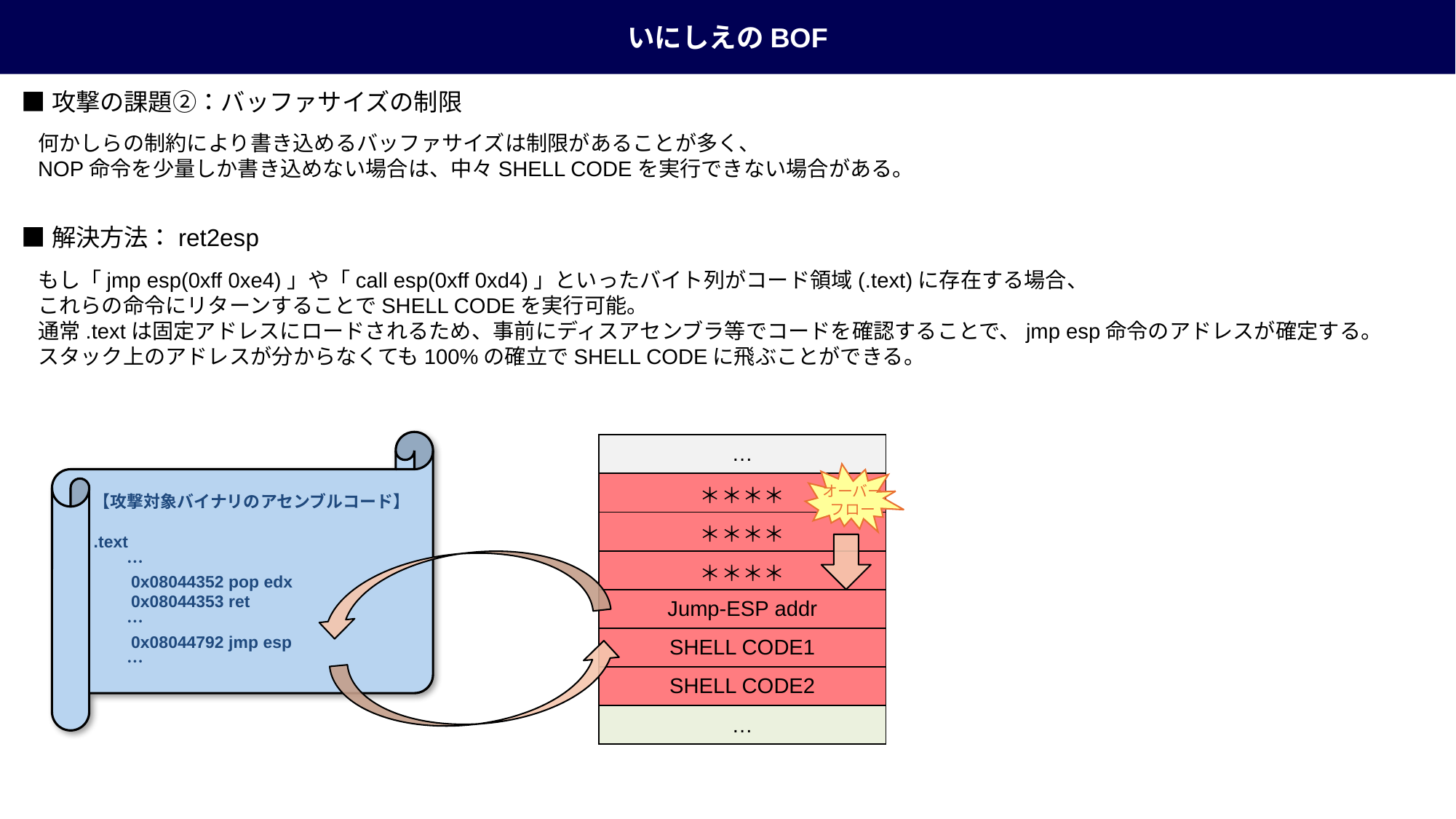

いにしえのBOF
■攻撃の課題②：バッファサイズの制限
何かしらの制約により書き込めるバッファサイズは制限があることが多く、
NOP命令を少量しか書き込めない場合は、中々SHELL CODEを実行できない場合がある。
■解決方法：ret2esp
もし「jmp esp(0xff 0xe4)」や「call esp(0xff 0xd4)」といったバイト列がコード領域(.text)に存在する場合、
これらの命令にリターンすることでSHELL CODEを実行可能。
通常.textは固定アドレスにロードされるため、事前にディスアセンブラ等でコードを確認することで、jmp esp命令のアドレスが確定する。
スタック上のアドレスが分からなくても100%の確立でSHELL CODEに飛ぶことができる。
【攻撃対象バイナリのアセンブルコード】

.text
　　…
　　0x08044352 pop edx
　　0x08044353 ret
　　…
　　0x08044792 jmp esp
　　…
| … |
| --- |
| ＊＊＊＊ |
| ＊＊＊＊ |
| ＊＊＊＊ |
| Jump-ESP addr |
| SHELL CODE1 |
| SHELL CODE2 |
| … |

オーバー
フロー